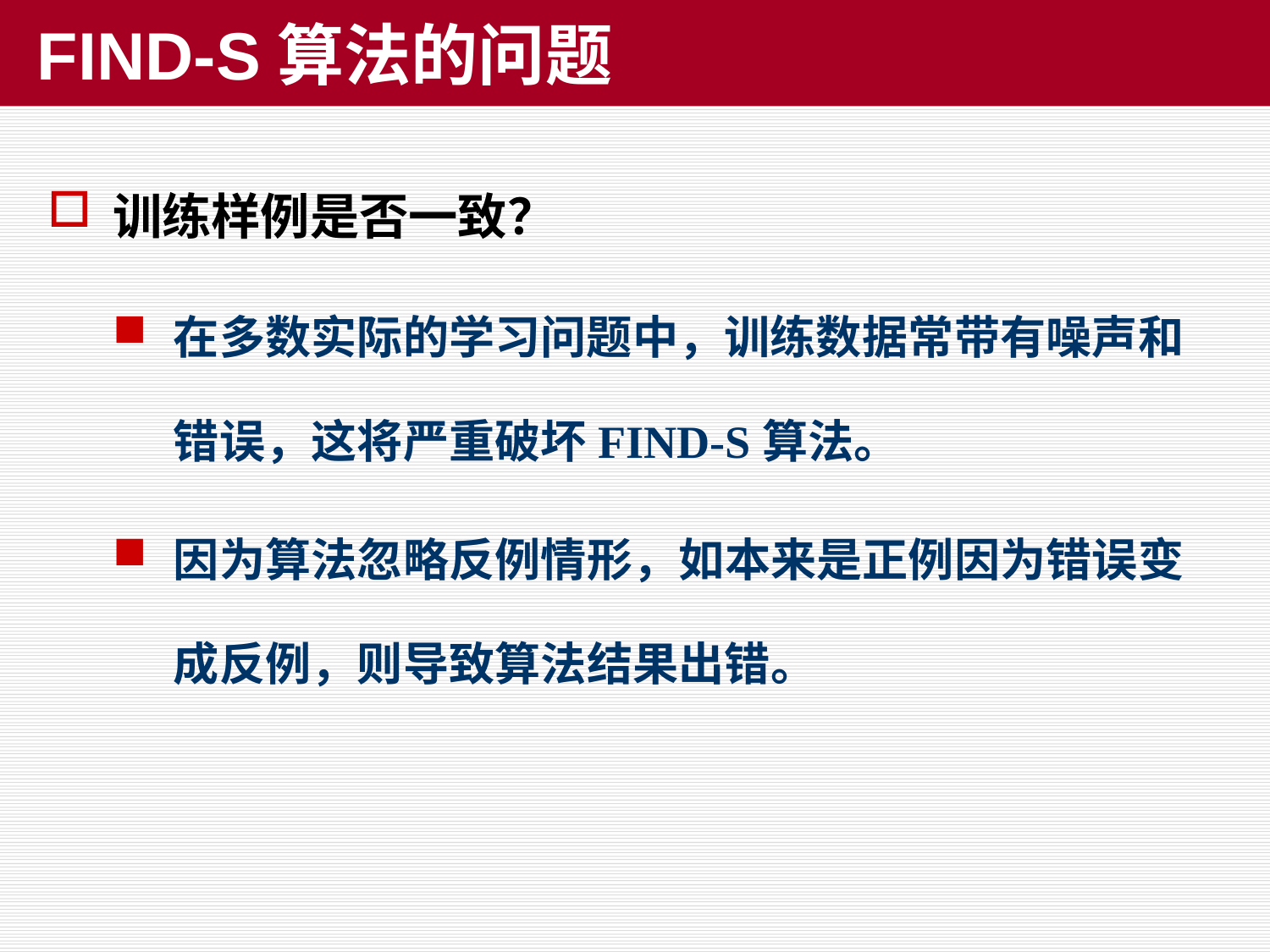

# FIND-S算法的问题
训练样例是否一致？
在多数实际的学习问题中，训练数据常带有噪声和错误，这将严重破坏FIND-S算法。
因为算法忽略反例情形，如本来是正例因为错误变成反例，则导致算法结果出错。